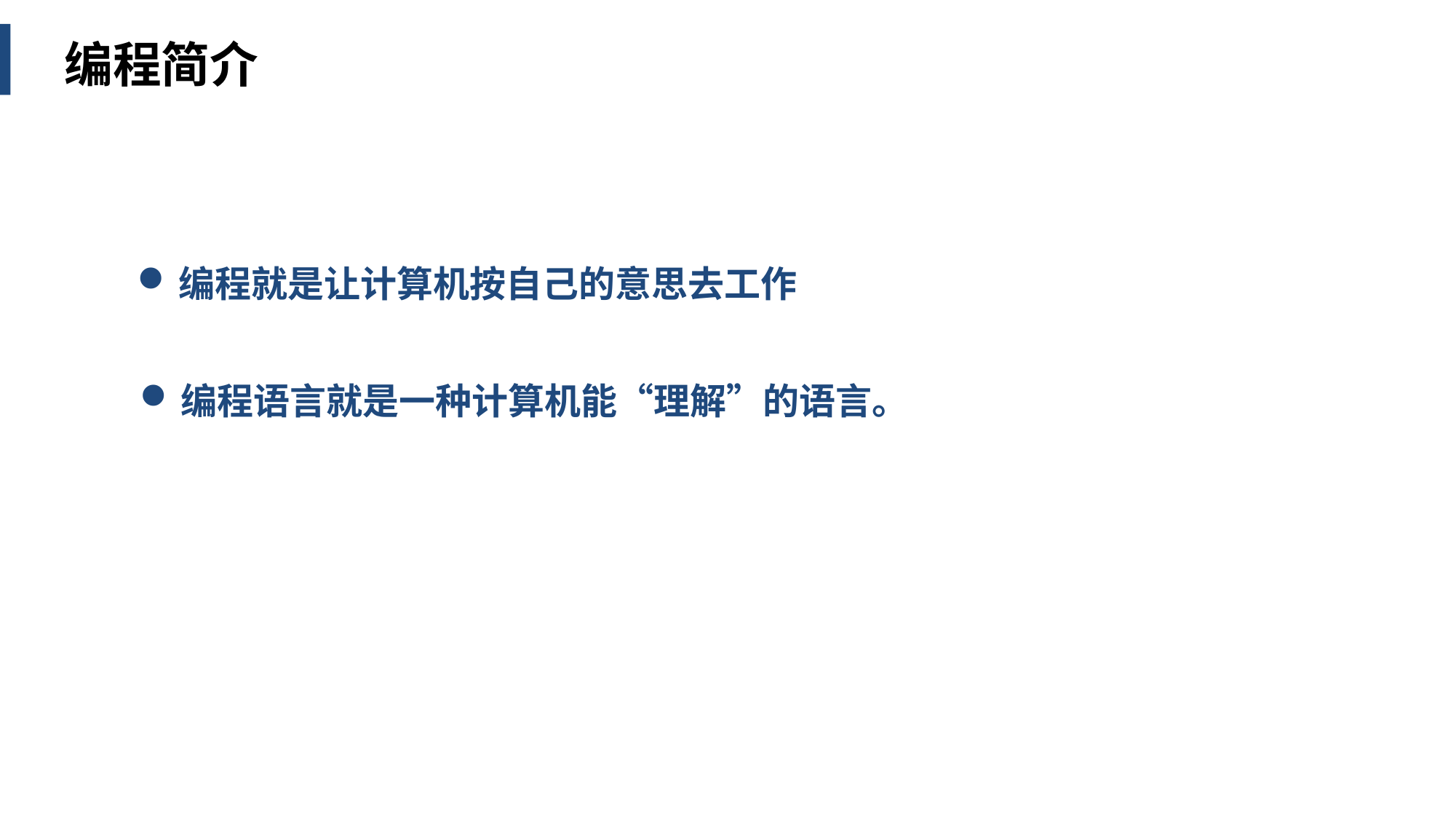

编程简介
编程就是让计算机按自己的意思去工作
编程语言就是一种计算机能“理解”的语言。